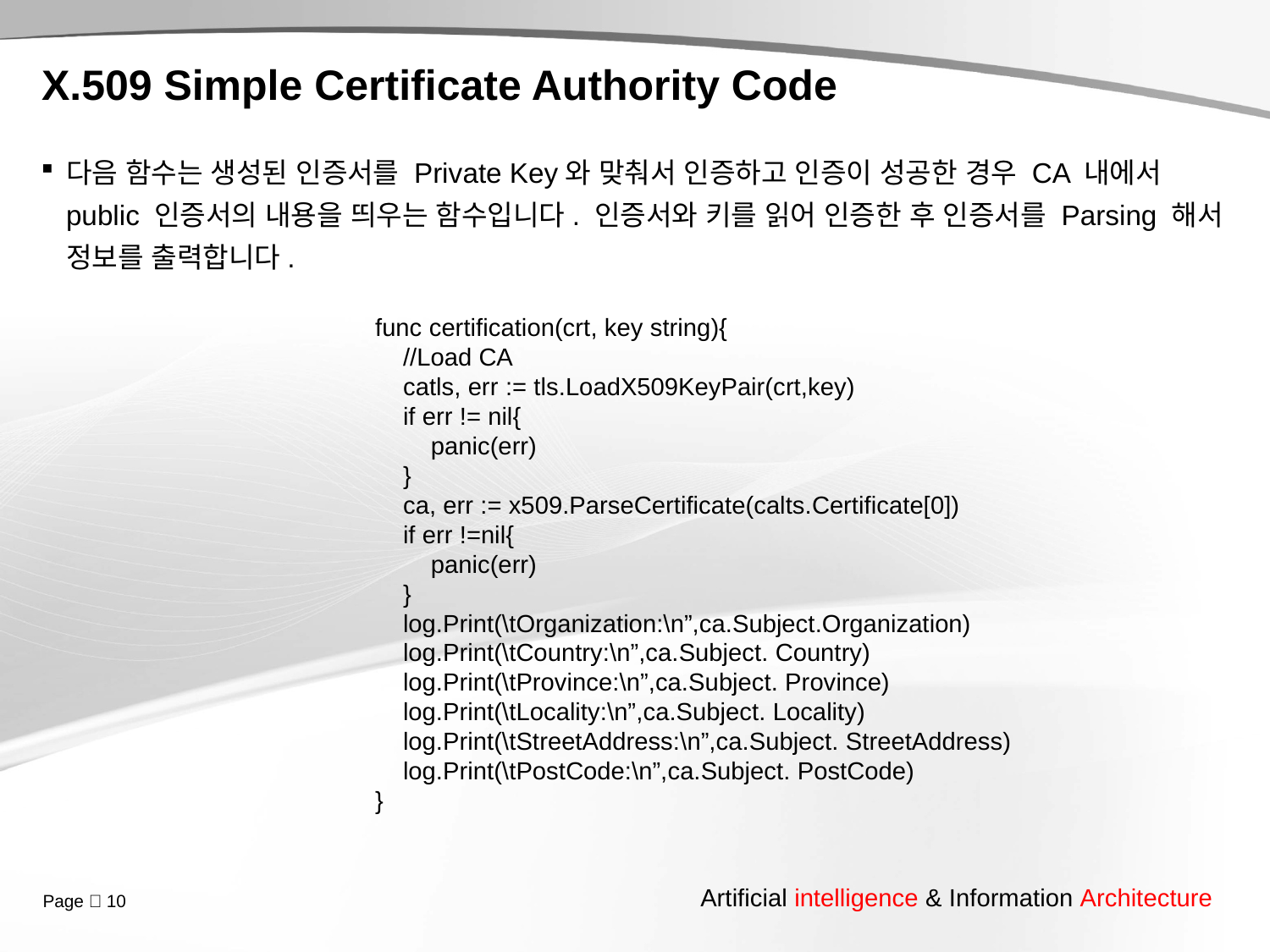

# X.509 Simple Certificate Authority Code
다음 함수는 생성된 인증서를 Private Key와 맞춰서 인증하고 인증이 성공한 경우 CA 내에서 public 인증서의 내용을 띄우는 함수입니다. 인증서와 키를 읽어 인증한 후 인증서를 Parsing 해서 정보를 출력합니다.

func certification(crt, key string){
    //Load CA
    catls, err := tls.LoadX509KeyPair(crt,key)
    if err != nil{
        panic(err)
    }
    ca, err := x509.ParseCertificate(calts.Certificate[0])
    if err !=nil{
        panic(err)
    }
    log.Print(\tOrganization:\n”,ca.Subject.Organization)
    log.Print(\tCountry:\n”,ca.Subject. Country)
    log.Print(\tProvince:\n”,ca.Subject. Province)
    log.Print(\tLocality:\n”,ca.Subject. Locality)
    log.Print(\tStreetAddress:\n”,ca.Subject. StreetAddress)
    log.Print(\tPostCode:\n”,ca.Subject. PostCode)
}